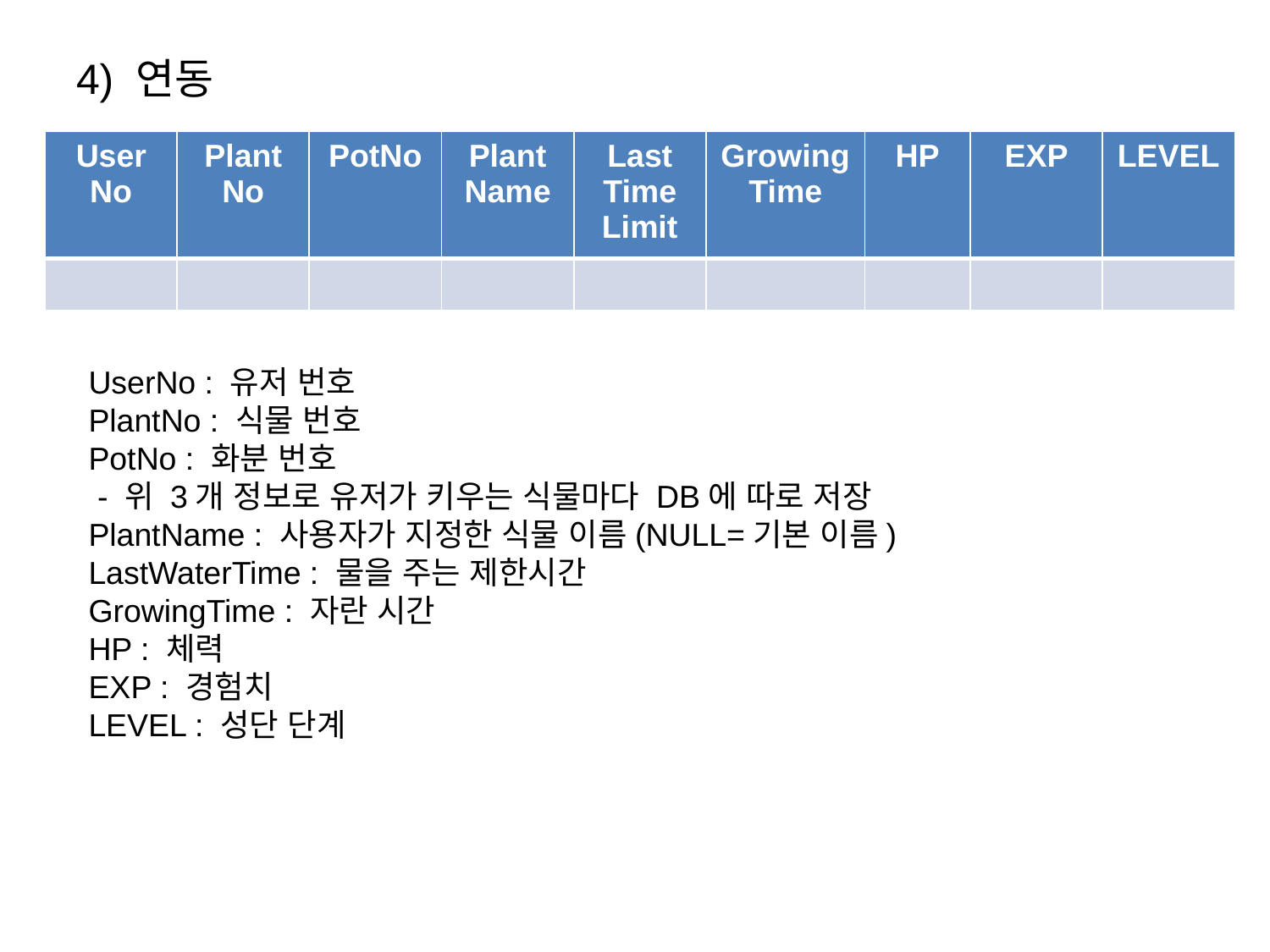

# 4) 연동
| User No | Plant No | PotNo | Plant Name | Last Time Limit | Growing Time | HP | EXP | LEVEL |
| --- | --- | --- | --- | --- | --- | --- | --- | --- |
|  |  |  |  |  |  |  |  |  |
UserNo : 유저 번호
PlantNo : 식물 번호
PotNo : 화분 번호
 - 위 3개 정보로 유저가 키우는 식물마다 DB에 따로 저장
PlantName : 사용자가 지정한 식물 이름(NULL=기본 이름)
LastWaterTime : 물을 주는 제한시간
GrowingTime : 자란 시간
HP : 체력
EXP : 경험치
LEVEL : 성단 단계